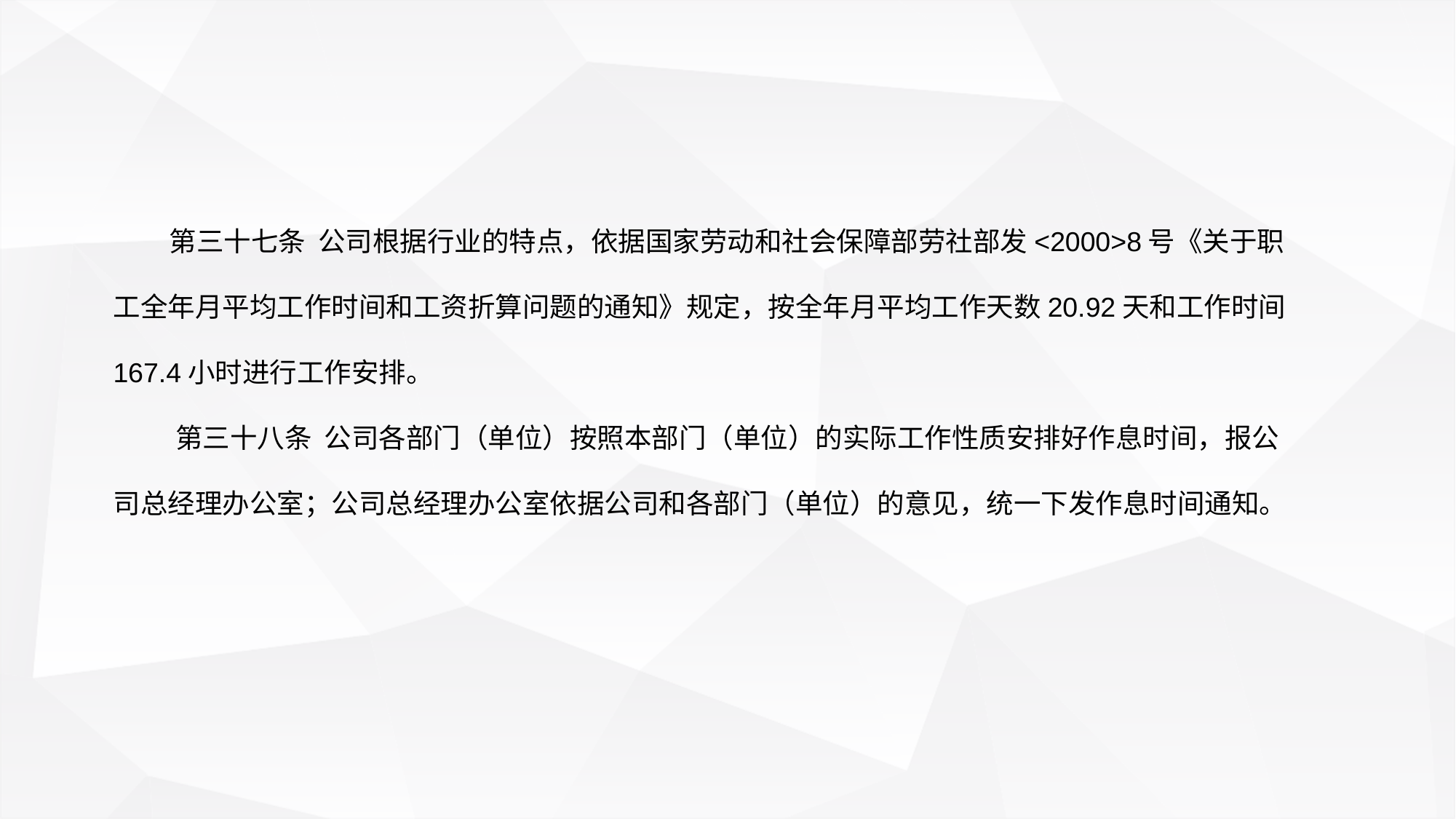

第三十七条  公司根据行业的特点，依据国家劳动和社会保障部劳社部发<2000>8号《关于职工全年月平均工作时间和工资折算问题的通知》规定，按全年月平均工作天数20.92天和工作时间167.4小时进行工作安排。
         第三十八条  公司各部门（单位）按照本部门（单位）的实际工作性质安排好作息时间，报公司总经理办公室；公司总经理办公室依据公司和各部门（单位）的意见，统一下发作息时间通知。